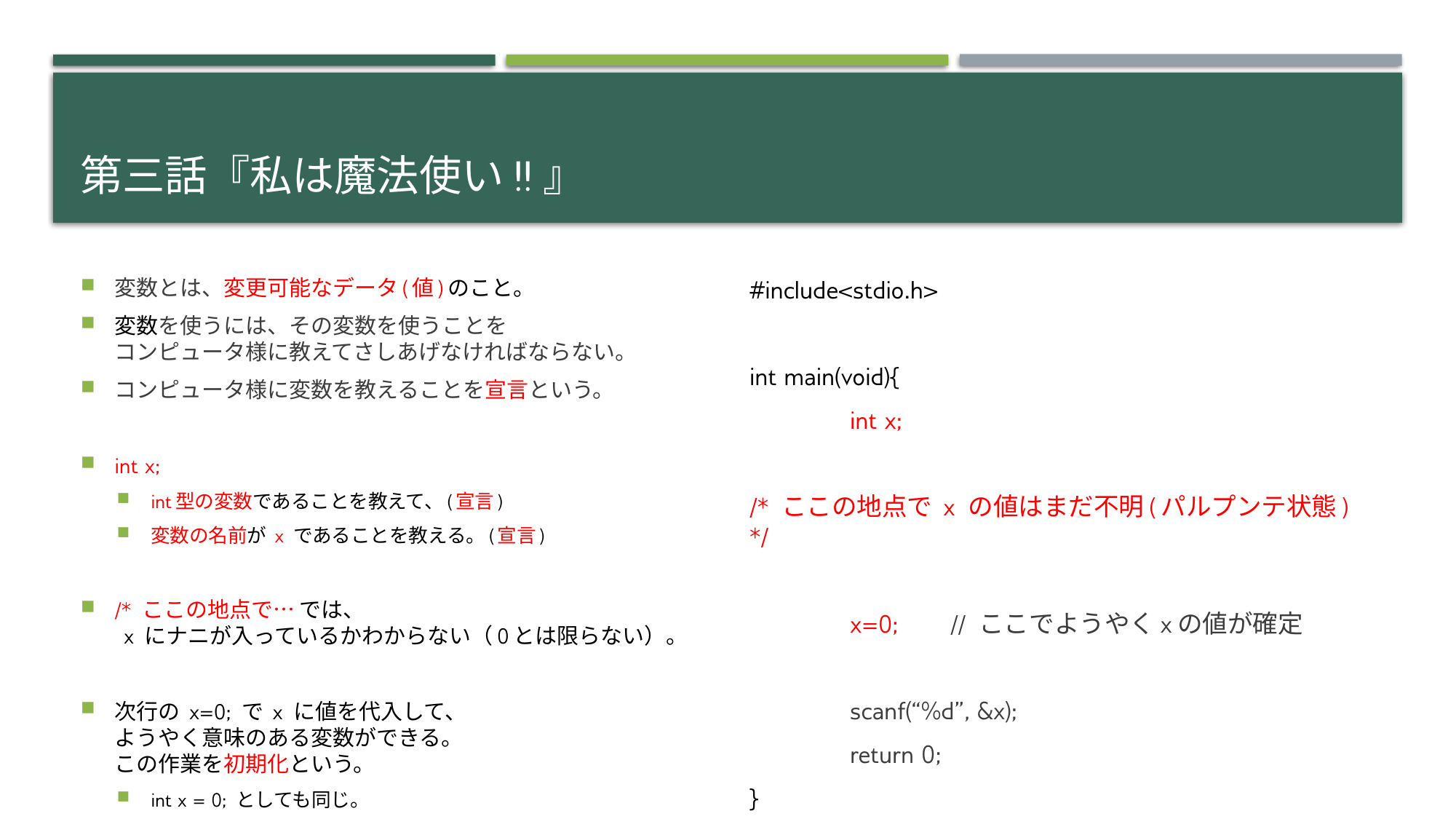

# 第三話『私は魔法使い!!』
変数とは、変更可能なデータ(値)のこと。
変数を使うには、その変数を使うことを
コンピュータ様に教えてさしあげなければならない。
コンピュータ様に変数を教えることを宣言という。

int x;
int型の変数であることを教えて、(宣言)
変数の名前が x であることを教える。(宣言)

/* ここの地点で… では、
 x にナニが入っているかわからない（0とは限らない）。

次行の x=0; で x に値を代入して、
ようやく意味のある変数ができる。
この作業を初期化という。
int x = 0; としても同じ。
#include<stdio.h>

int main(void){
	int x;

/* ここの地点で x の値はまだ不明(パルプンテ状態) */

	x=0; 	// ここでようやくxの値が確定

	scanf(“%d”, &x);
	return 0;
}